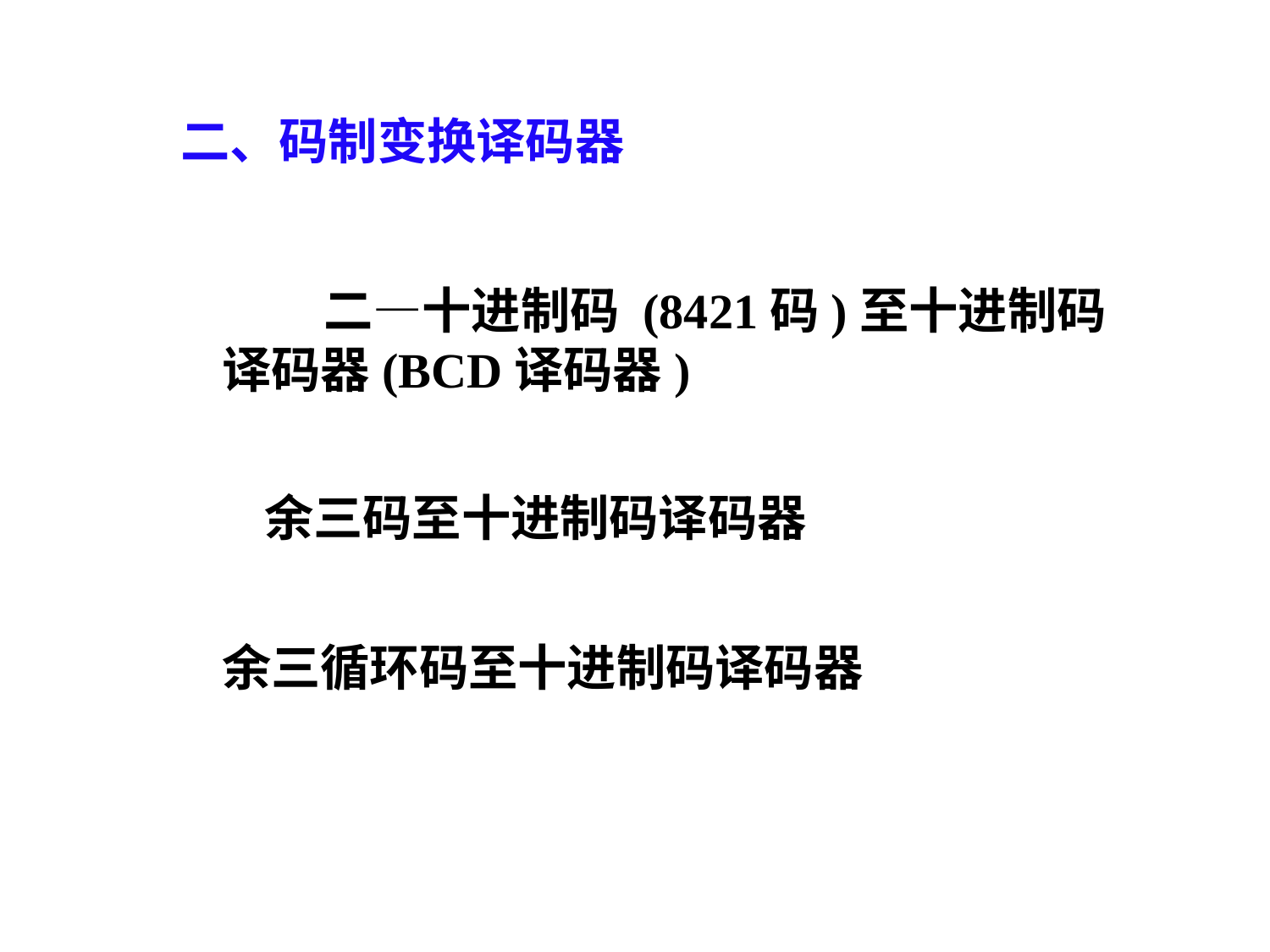

# 二、码制变换译码器
        二—十进制码 (8421码)至十进制码译码器(BCD译码器)
余三码至十进制码译码器
余三循环码至十进制码译码器